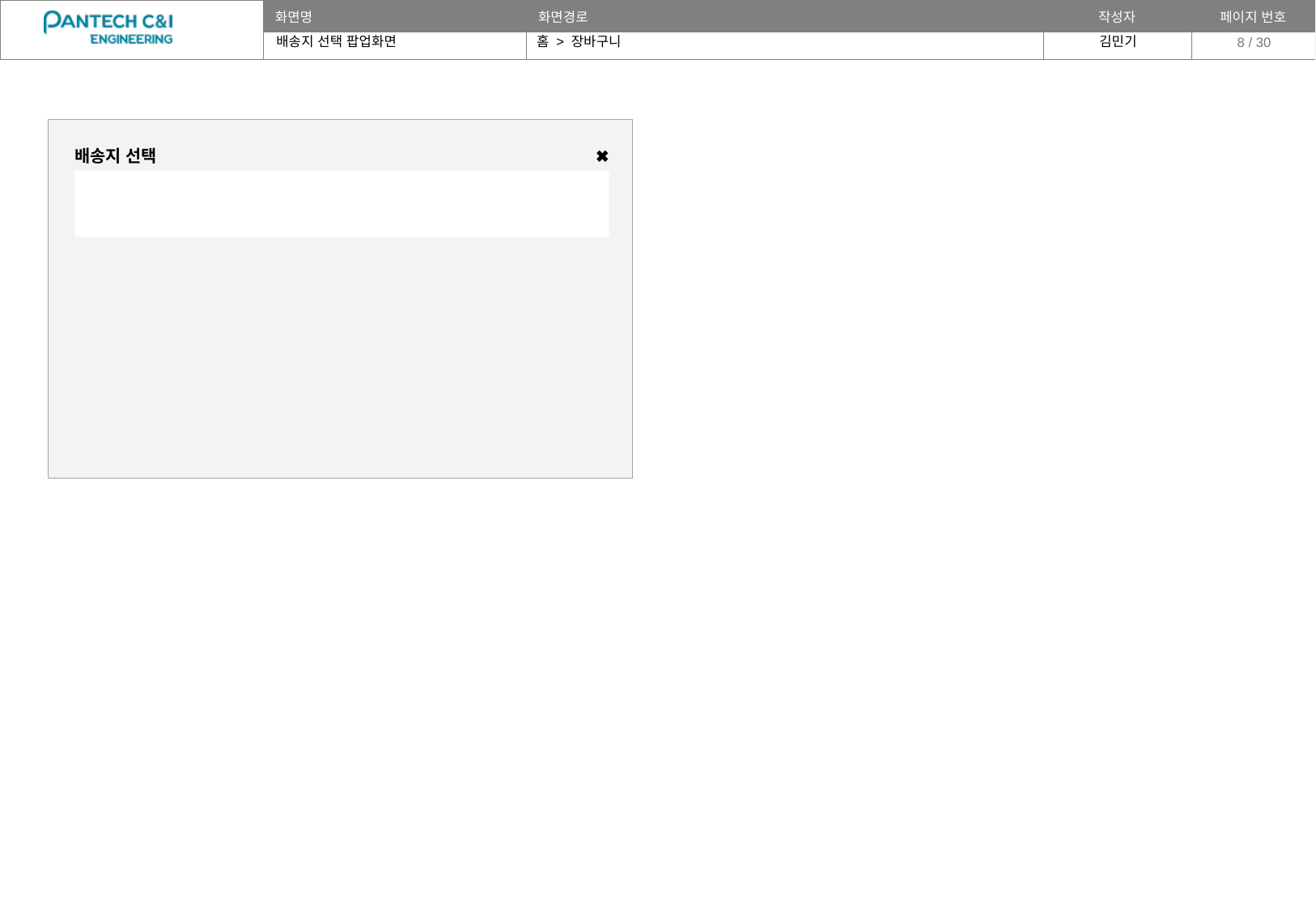

사업장 배송지 복사
사업장 배송지 목록 검색 및 다중 선택

- 배송지 선택 후 선택 클릭시,
  선택한 배송지 정보를 내 배송지 목록에 복사한다.

배송지명
입력해 주세요.
주소
입력해 주세요.
조회
배송지 선택 팝업화면
홈 > 장바구니
8 / 30
배송 요청 사항 field 삭제
총  5 건
50개씩 보기     v
| ▢ | 배송지명 | 주소 | 인수자 | 인수자 연락처 | 배송요청사항 |
| --- | --- | --- | --- | --- | --- |
| ☑️ | 여의도지점 (기본배송지) | 서울시 영등포구 의사당대로 83 15층 | 김인수 | 010-3333-4444 | 김인수(010 3333 4444)에 ᠁ |
| ☑️ | 역삼동지점 | 서울시 강남구 테헤란로 83 15층 | 김인수 | 010-3333-4444 |  |
| ▢ | 화곡동지점 | 서울시 강서구 화곡대로 83 15층 | 김인수 | 010-3333-4444 |  |
| ▢ | 성내동지점 | 서울시 강동구 성내대로 83 15층 | 김인수 | 010-3333-4444 |  |

배송지 선택
✖

사업장 배송지 복사 클릭시
>>
⋯
>
3
4
5
<
1
2
<<
선택
취소
내 배송지 추가
기본 배송지 설정 기능 추가
default : 미선택

내 배송지 추가
✖
☑️  기본 배송지로 설정합니다.
내 배송지 선택
✖
내 배송지 목록관리는 아래의 기능을 제공합니다.
신규 배송지를 추가할 수 있습니다.
사업장의 배송지 정보를 내 배송지 목록에 추가할 수 있습니다.

배송지명
 (필수) 배송지명을 입력해 주세요.
사업장 배송지 복사
추가
 (필수) 배송지를 검색해 주세요.
검색
배송지 주소
| 배송지명 | 주소 | 인수자 | 인수자 연락처 | 배송요청사항 | 삭제 |
| --- | --- | --- | --- | --- | --- |
| 여의도지점 (기본배송지) | 서울시 영등포구 의사당대로 83 15층 | 김인수 | 010-3333-4444 | 김인수(010 3333 4444)에 ᠁ |  |
| 역삼동지점 | 서울시 강남구 테헤란로 83 15층 | 김인수 | 010-3333-4444 |  |  |
| 화곡동지점 | 서울시 강서구 화곡대로 83 15층 | 김인수 | 010-3333-4444 |  |  |
| 성내동지점 | 서울시 강동구 성내대로 83 15층 | 김인수 | 010-3333-4444 |  |  |

 상세주소를 입력해주세요.
삭제
삭제
인수자명
 (필수) 입력해주세요.
삭제
인수자 연락처
 (필수) 입력해주세요.

삭제
배송요청사항
 (선택) 입력해주세요.
<<
<
1
2
3
⦁⦁⦁
10
>
>>
선택
취소
저장
취소